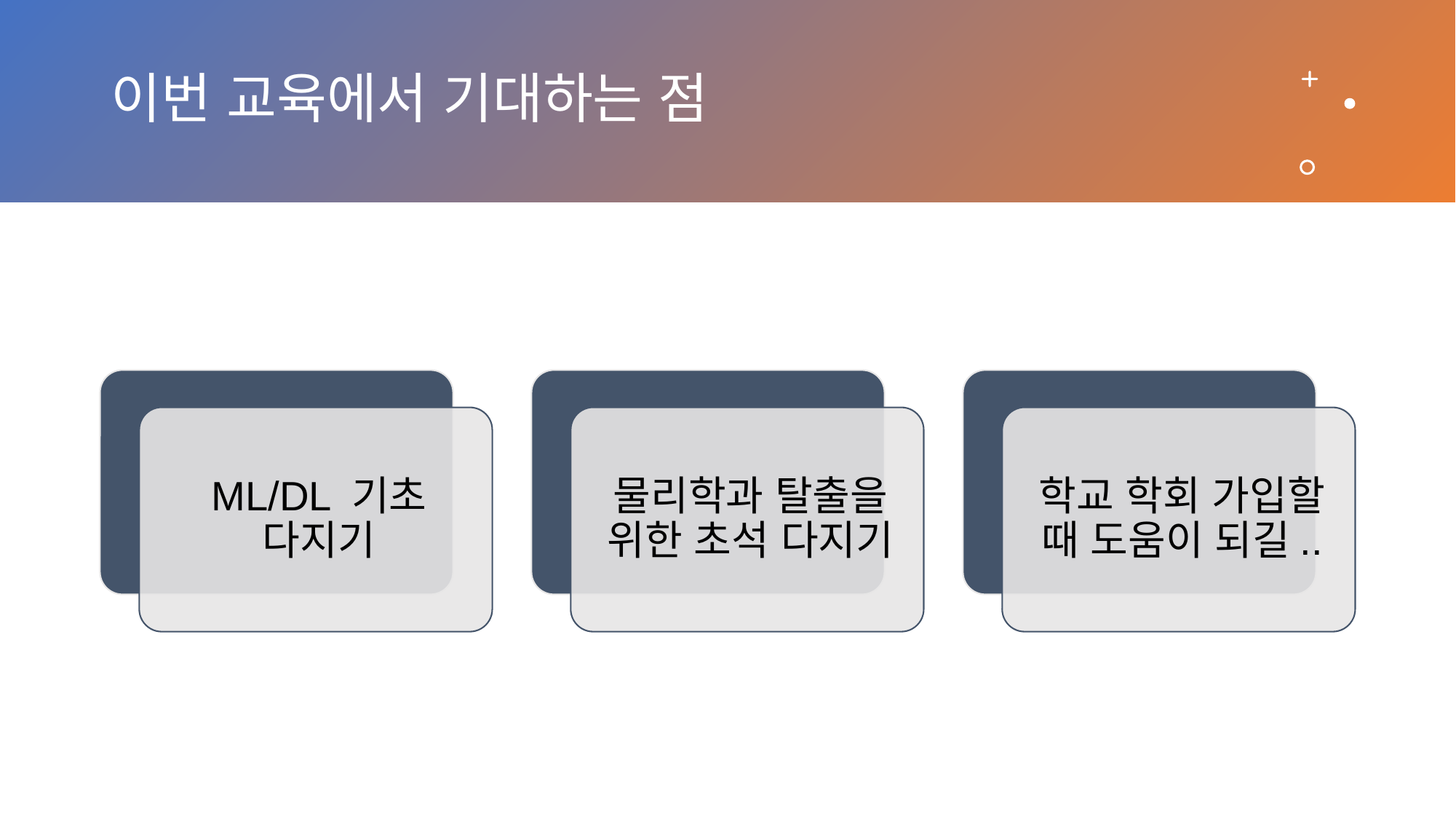

# 이번 교육에서 기대하는 점

ML/DL 기초 다지기
물리학과 탈출을 위한 초석 다지기
학교 학회 가입할 때 도움이 되길..